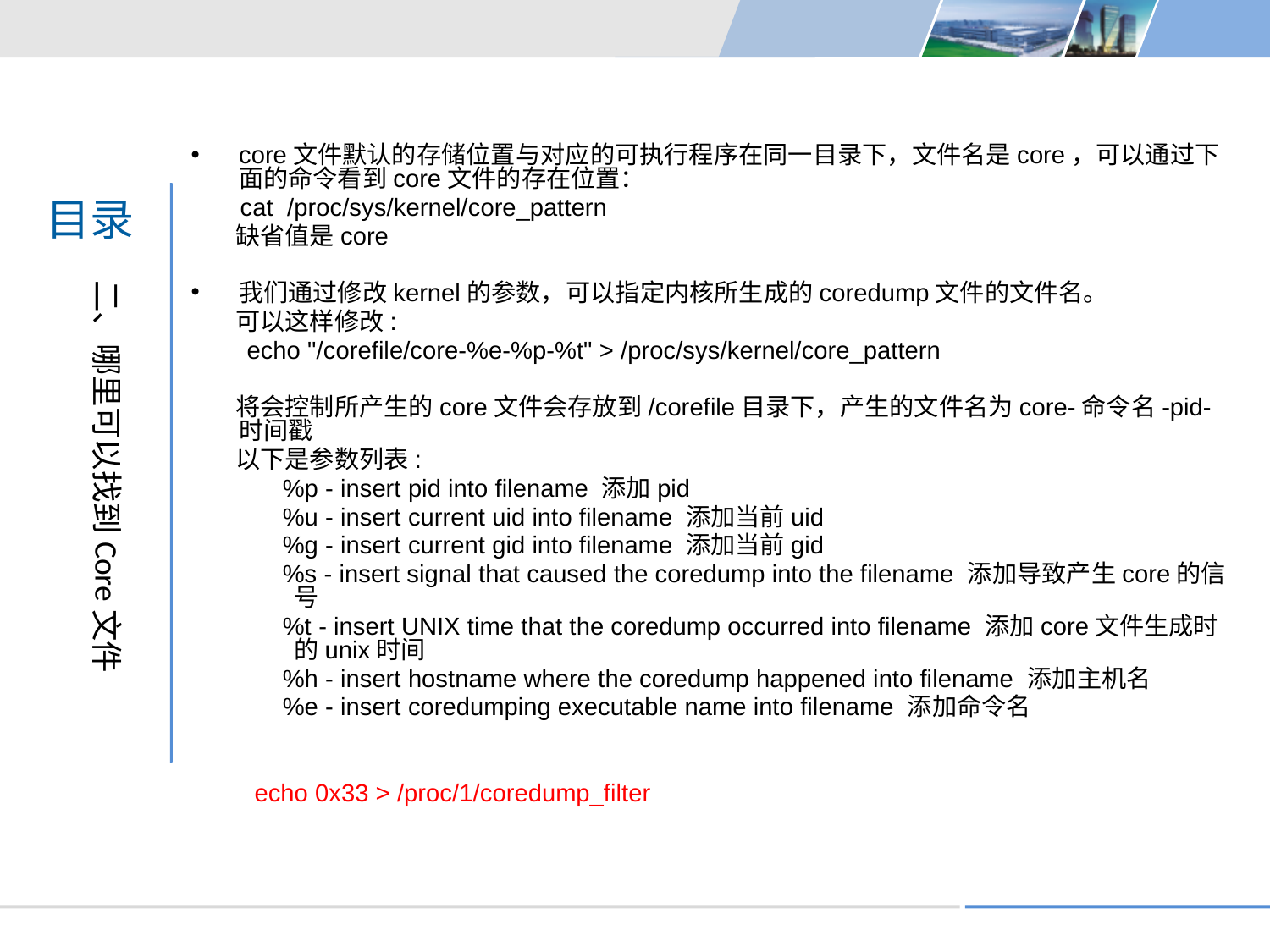

core文件默认的存储位置与对应的可执行程序在同一目录下，文件名是core，可以通过下面的命令看到core文件的存在位置：
       cat  /proc/sys/kernel/core_pattern
       缺省值是core

我们通过修改kernel的参数，可以指定内核所生成的coredump文件的文件名。
       可以这样修改:
        echo "/corefile/core-%e-%p-%t" > /proc/sys/kernel/core_pattern

       将会控制所产生的core文件会存放到/corefile目录下，产生的文件名为core-命令名-pid-时间戳
       以下是参数列表:
    %p - insert pid into filename 添加pid
    %u - insert current uid into filename 添加当前uid
    %g - insert current gid into filename 添加当前gid
    %s - insert signal that caused the coredump into the filename 添加导致产生core的信号
    %t - insert UNIX time that the coredump occurred into filename 添加core文件生成时的unix时间
    %h - insert hostname where the coredump happened into filename 添加主机名
    %e - insert coredumping executable name into filename 添加命令名

echo 0x33 > /proc/1/coredump_filter

目录
二、哪里可以找到Core文件